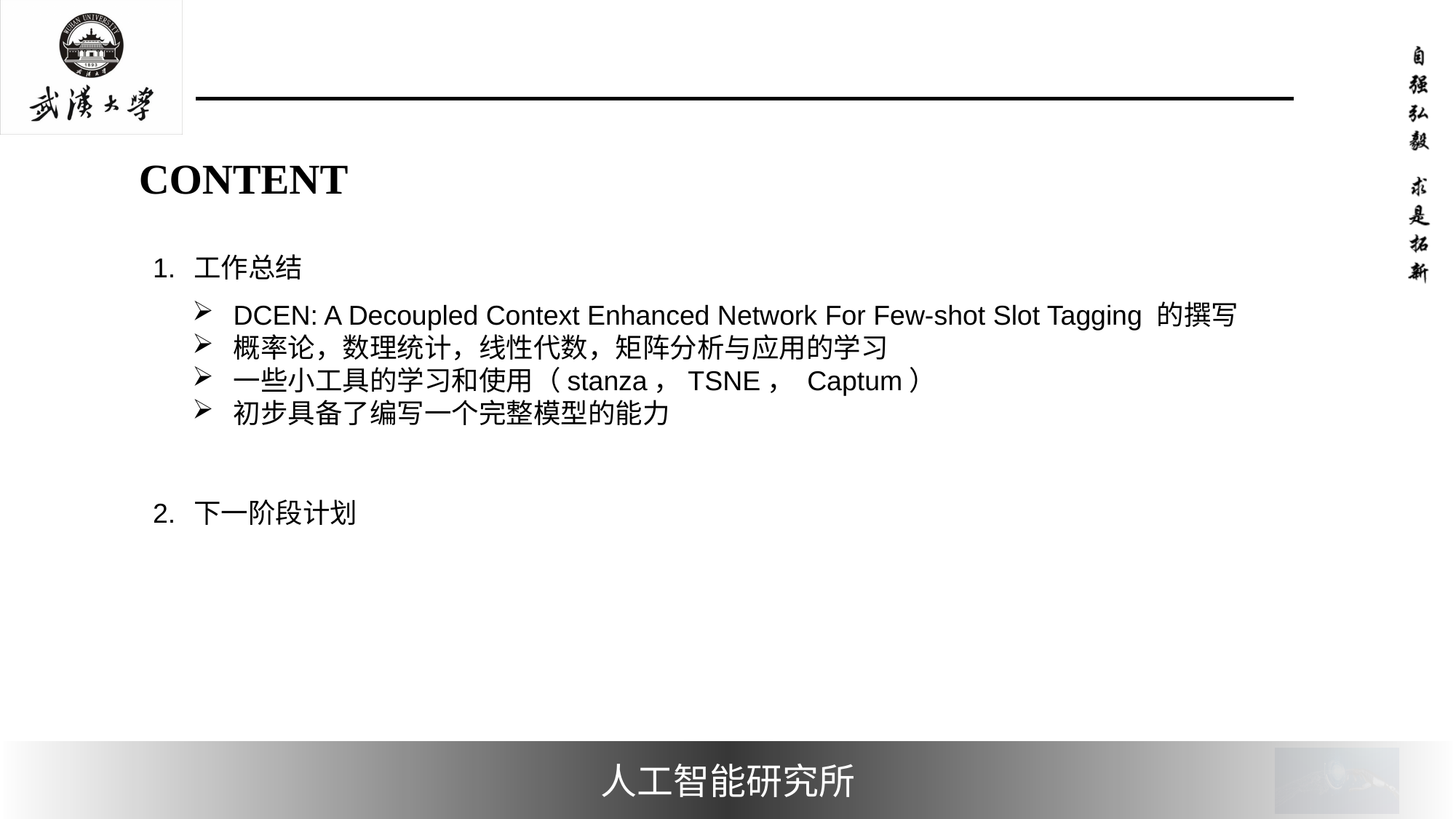

#
工作总结

下一阶段计划

DCEN: A Decoupled Context Enhanced Network For Few-shot Slot Tagging 的撰写
概率论，数理统计，线性代数，矩阵分析与应用的学习
一些小工具的学习和使用（stanza，TSNE， Captum）
初步具备了编写一个完整模型的能力
2